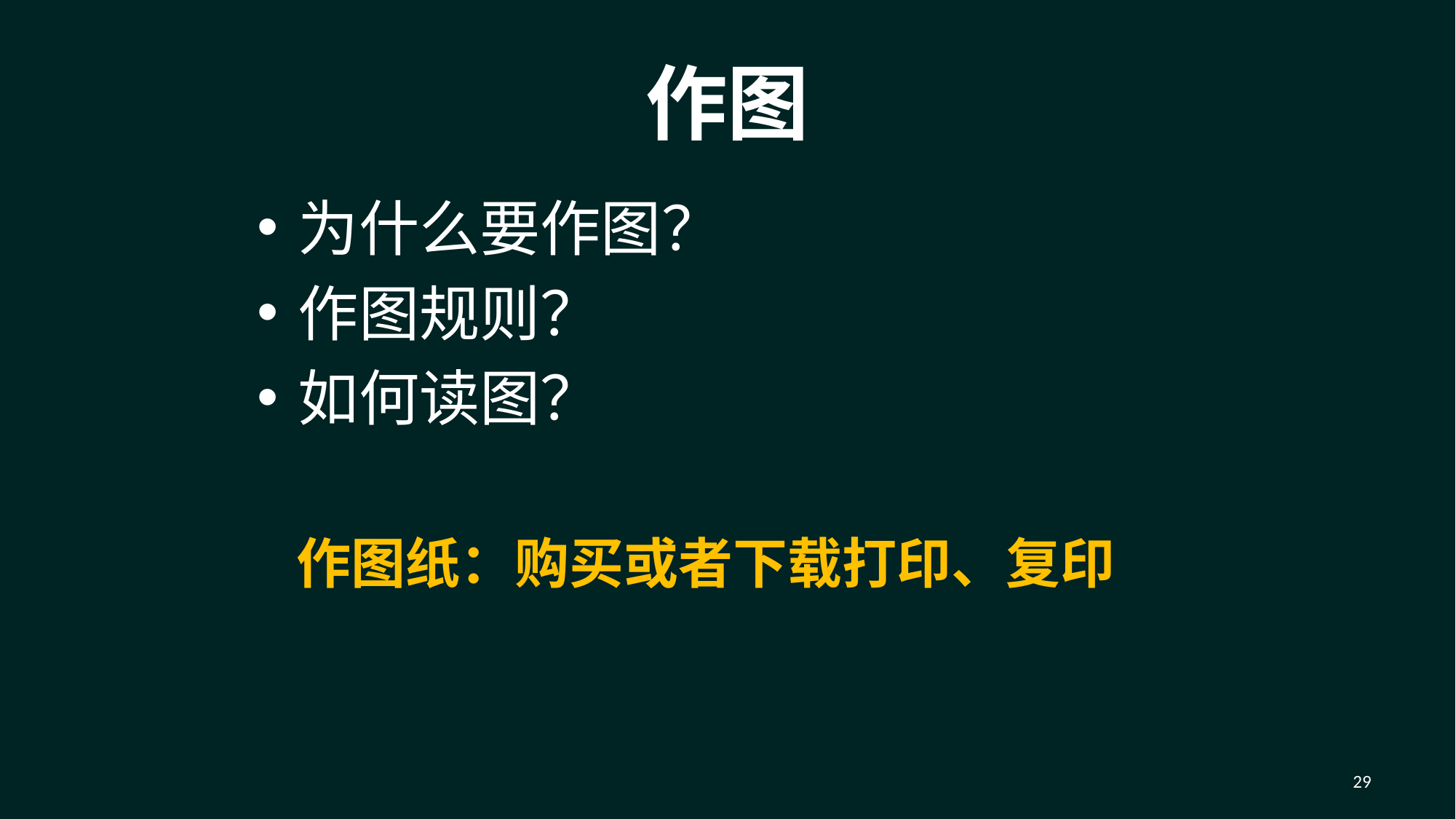

# 作图
为什么要作图？
作图规则？
如何读图？

   作图纸：购买或者下载打印、复印
29